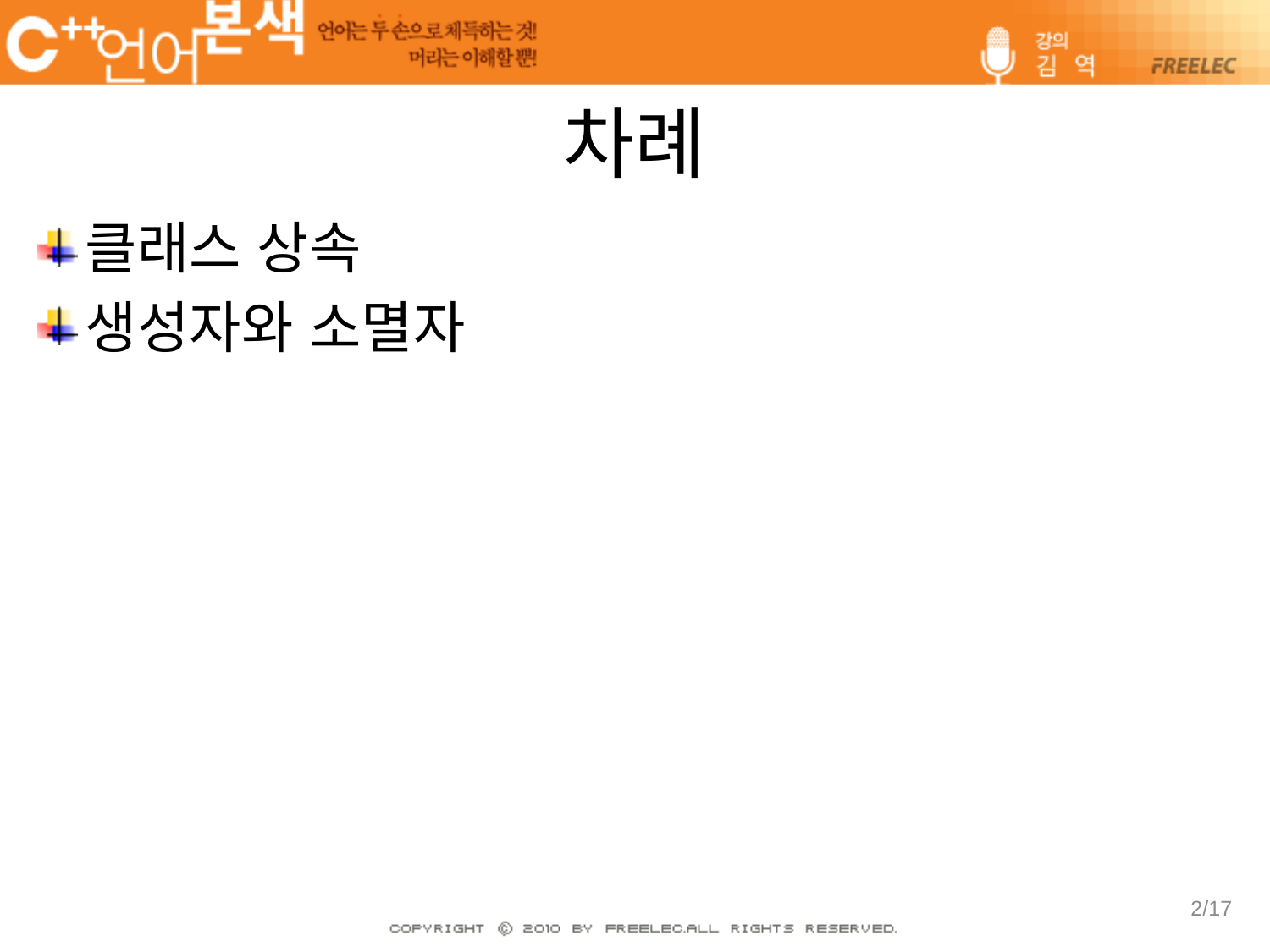

# 차례
클래스 상속
생성자와 소멸자
2/17